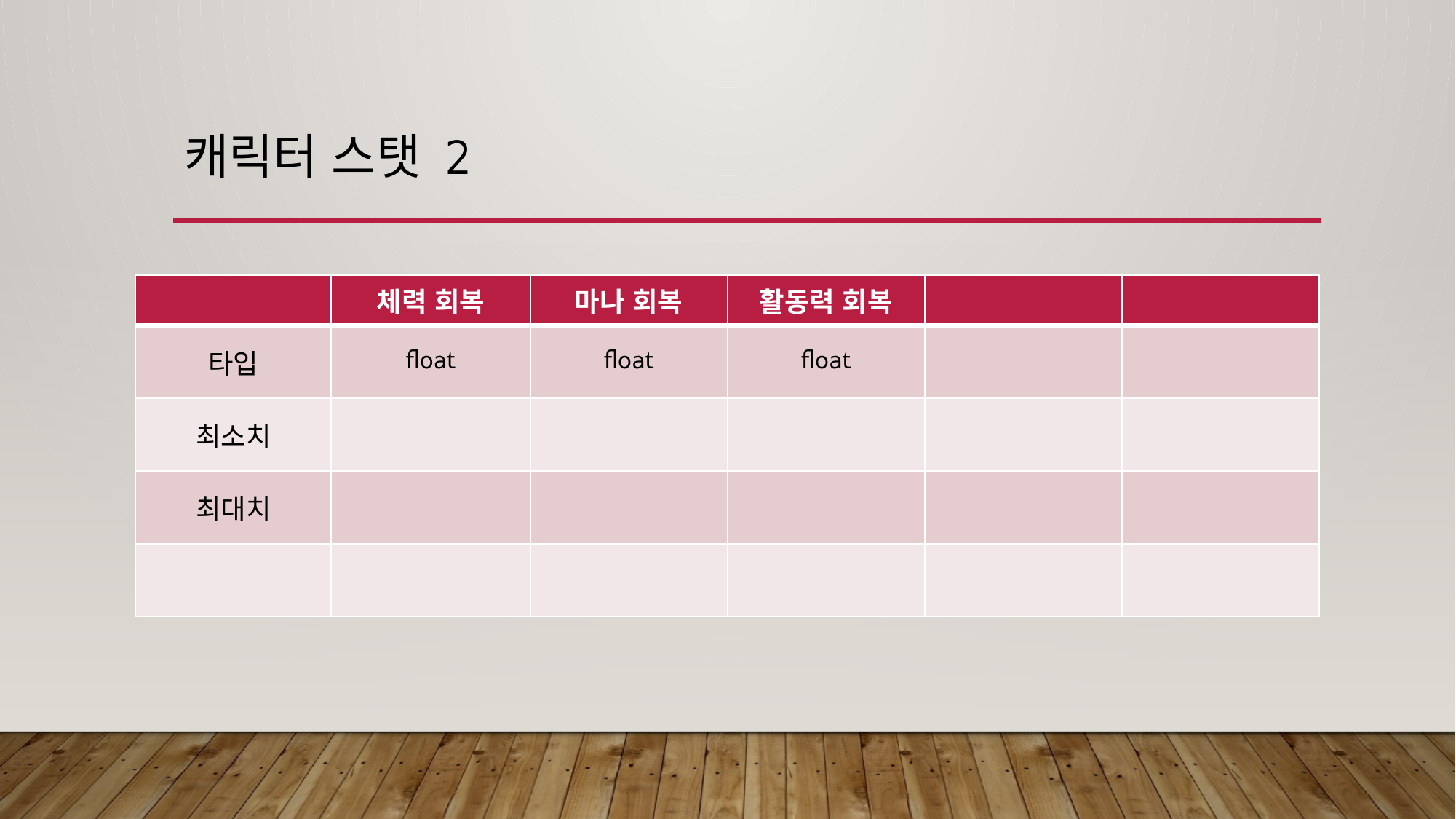

# 캐릭터 스탯 2
|  | 체력 회복 | 마나 회복 | 활동력 회복 |  |  |
| --- | --- | --- | --- | --- | --- |
| 타입 | float | float | float |  |  |
| 최소치 |  |  |  |  |  |
| 최대치 |  |  |  |  |  |
|  |  |  |  |  |  |